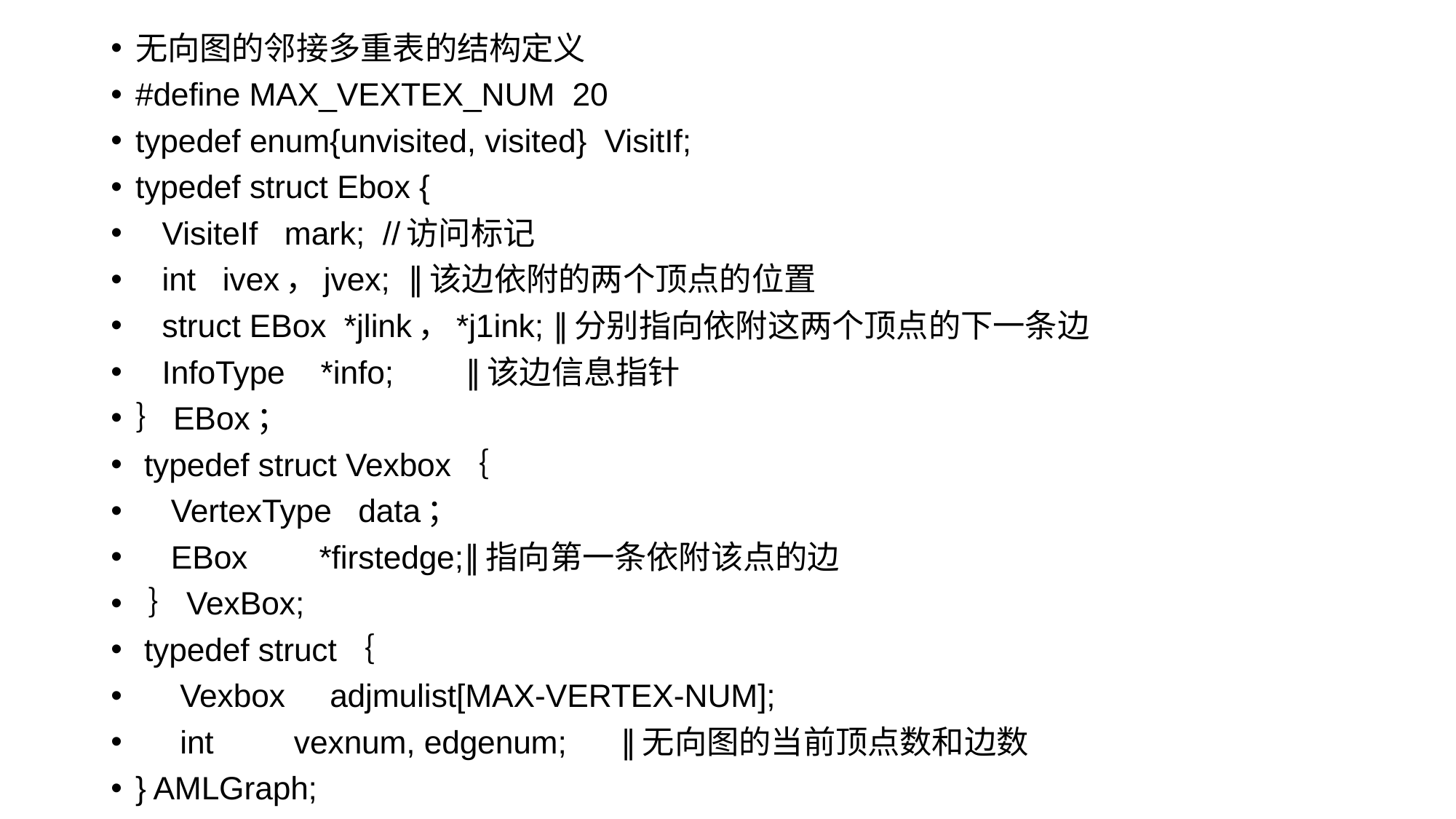

无向图的邻接多重表的结构定义
#define MAX_VEXTEX_NUM  20
typedef enum{unvisited, visited}  VisitIf;
typedef struct Ebox {
   VisiteIf   mark;  //访问标记
   int   ivex，jvex;  ∥该边依附的两个顶点的位置
   struct EBox  *jlink，*j1ink; ∥分别指向依附这两个顶点的下一条边
   InfoType    *info;        ∥该边信息指针
｝EBox；
 typedef struct Vexbox｛
    VertexType   data；
    EBox        *firstedge;∥指向第一条依附该点的边
 ｝VexBox;
 typedef struct｛
     Vexbox     adjmulist[MAX-VERTEX-NUM];
     int         vexnum, edgenum;      ∥无向图的当前顶点数和边数
} AMLGraph;